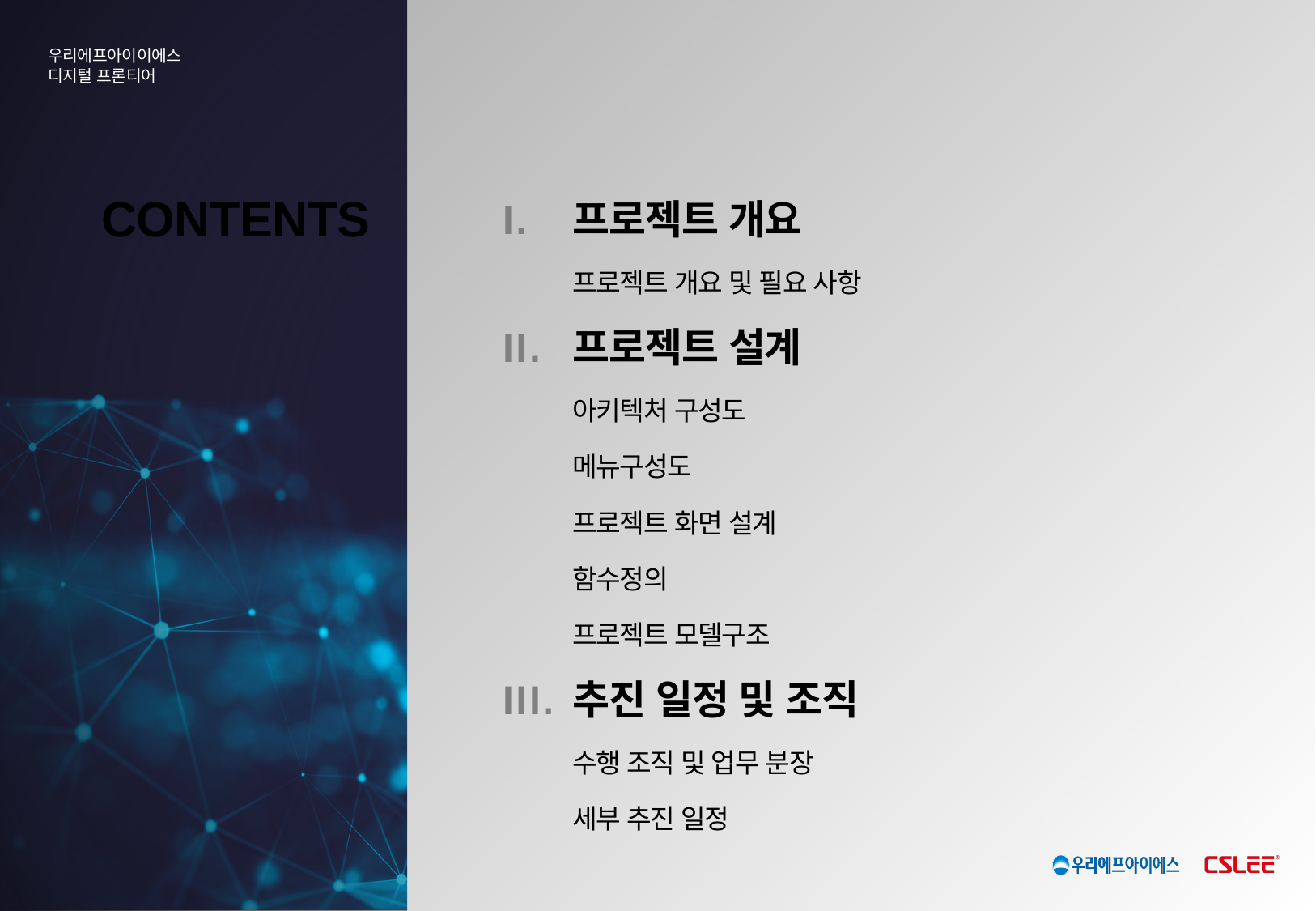

# CONTENTS
프로젝트 개요
프로젝트 개요 및 필요 사항
프로젝트 설계
아키텍처 구성도
메뉴구성도
프로젝트 화면 설계
함수정의
프로젝트 모델구조
추진 일정 및 조직
수행 조직 및 업무 분장
세부 추진 일정